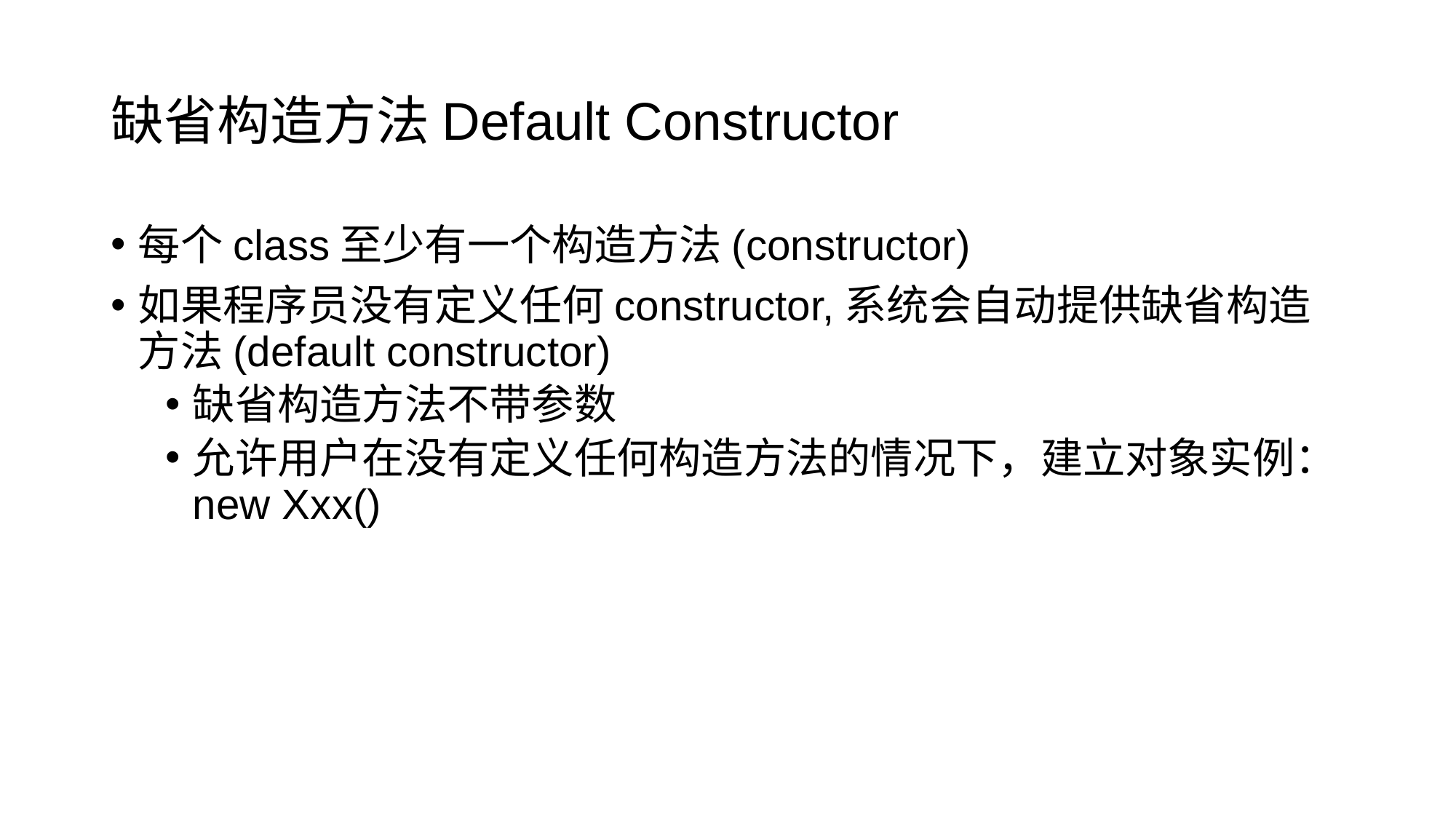

# 缺省构造方法Default Constructor
每个class至少有一个构造方法(constructor)
如果程序员没有定义任何constructor,系统会自动提供缺省构造方法(default constructor)
缺省构造方法不带参数
允许用户在没有定义任何构造方法的情况下，建立对象实例：new Xxx()